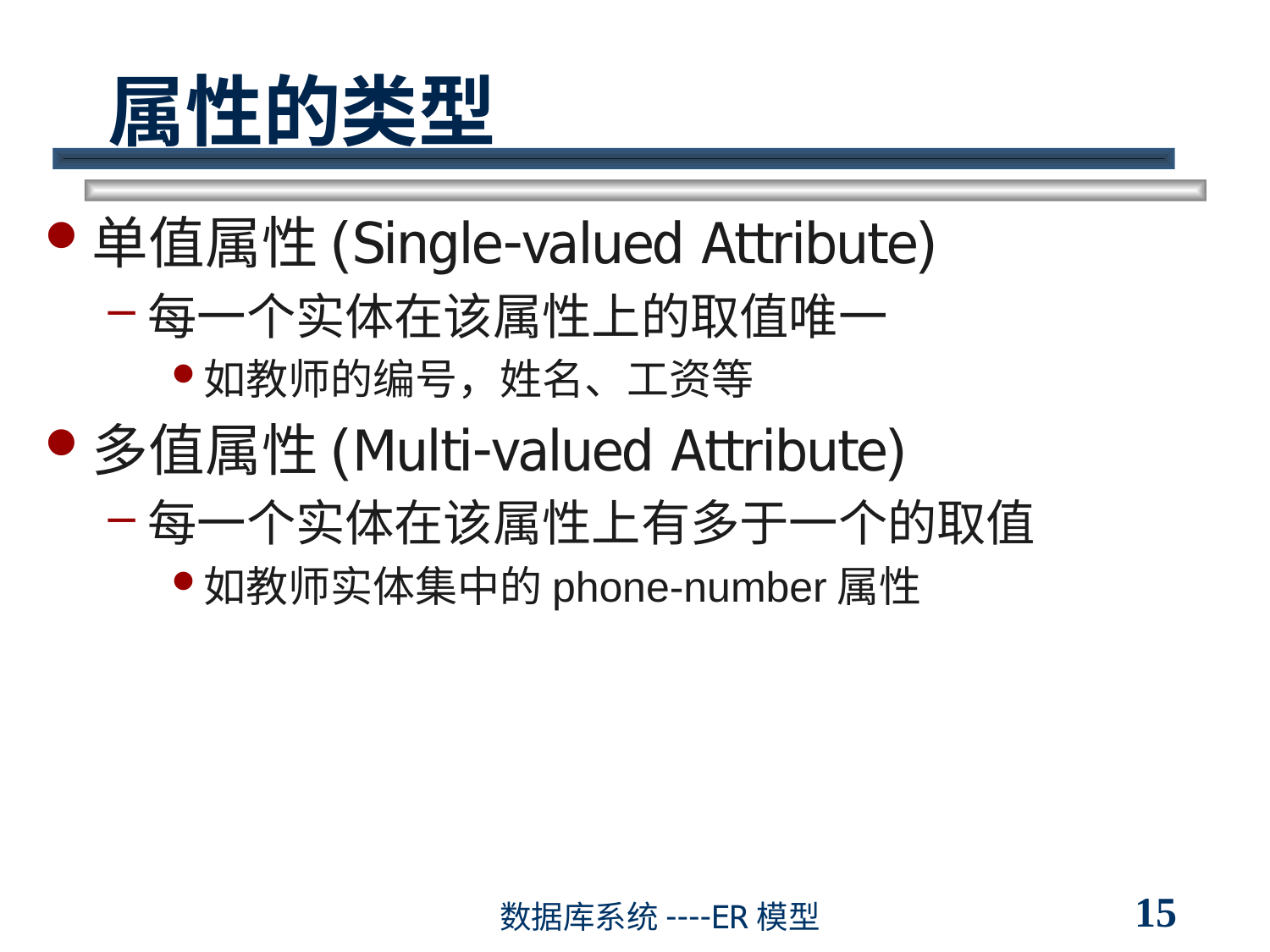

# 属性的类型
单值属性(Single-valued Attribute)
每一个实体在该属性上的取值唯一
如教师的编号，姓名、工资等
多值属性(Multi-valued Attribute)
每一个实体在该属性上有多于一个的取值
如教师实体集中的phone-number属性
15
数据库系统----ER模型